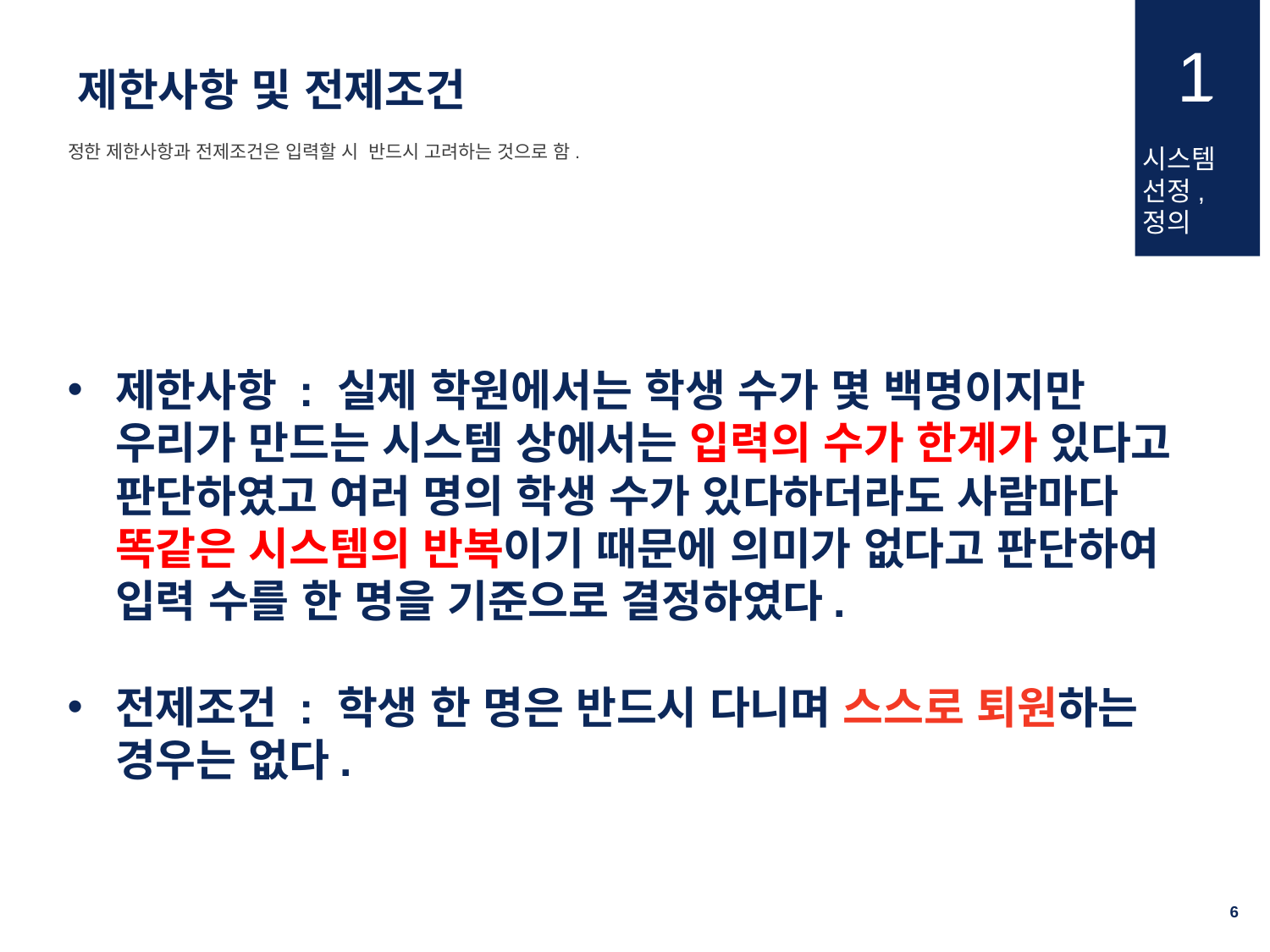

1

제한사항 및 전제조건
정한 제한사항과 전제조건은 입력할 시  반드시 고려하는 것으로 함.
시스템
선정,정의
제한사항 : 실제 학원에서는 학생 수가 몇 백명이지만 우리가 만드는 시스템 상에서는 입력의 수가 한계가 있다고 판단하였고 여러 명의 학생 수가 있다하더라도 사람마다 똑같은 시스템의 반복이기 때문에 의미가 없다고 판단하여 입력 수를 한 명을 기준으로 결정하였다.

전제조건 : 학생 한 명은 반드시 다니며 스스로 퇴원하는 경우는 없다.
6